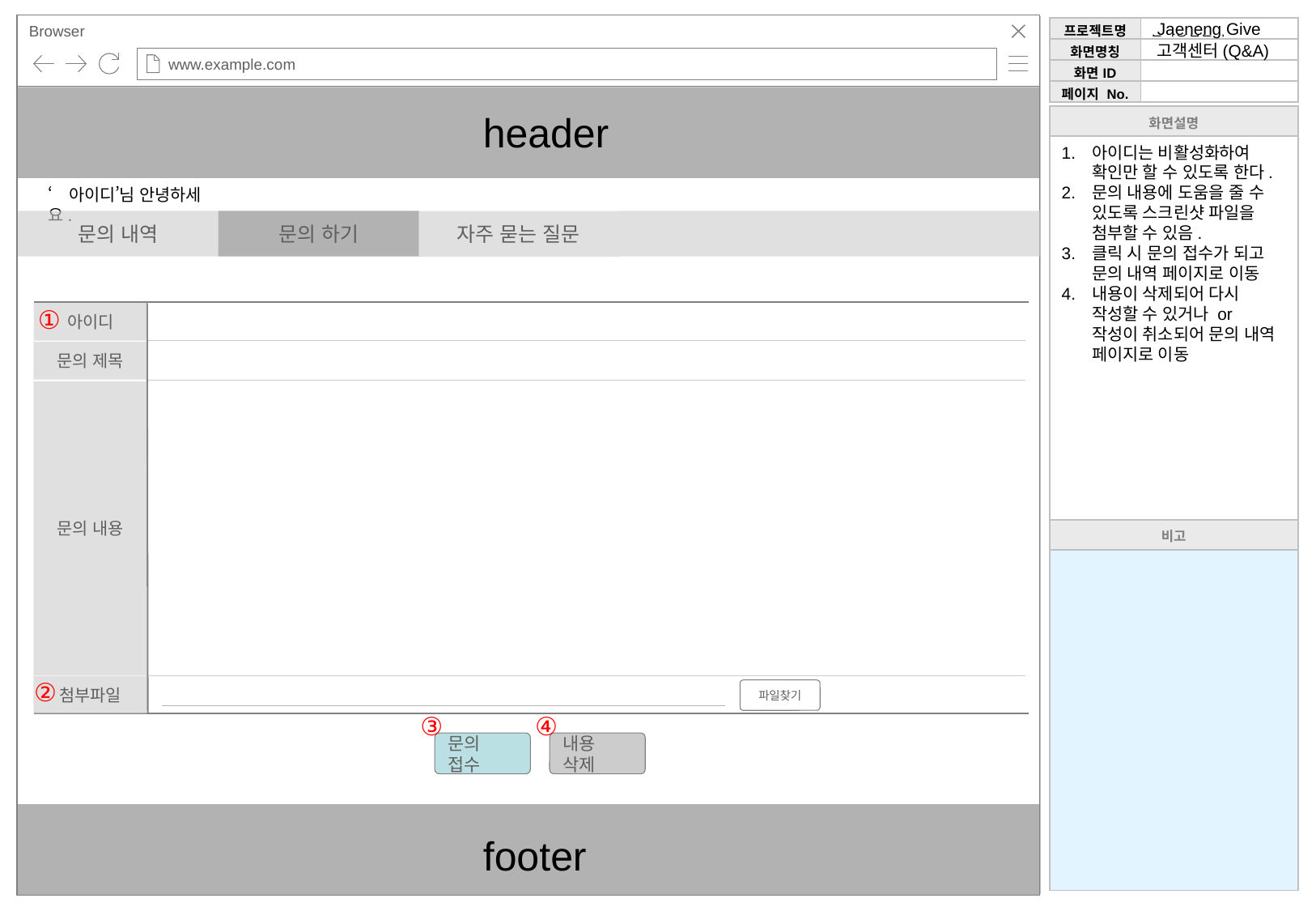

Browser

www.example.com

고객센터(Q&A)

header
아이디는 비활성화하여 확인만 할 수 있도록 한다.
문의 내용에 도움을 줄 수 있도록 스크린샷 파일을 첨부할 수 있음.
클릭 시 문의 접수가 되고 문의 내역 페이지로 이동
내용이 삭제되어 다시 작성할 수 있거나 or 작성이 취소되어 문의 내역 페이지로 이동
‘아이디’님 안녕하세요.
문의 내역
문의 하기

자주 묻는 질문
①
아이디
문의 제목
문의 내용
②
첨부파일
파일찾기
③
④
문의 접수
내용 삭제

footer